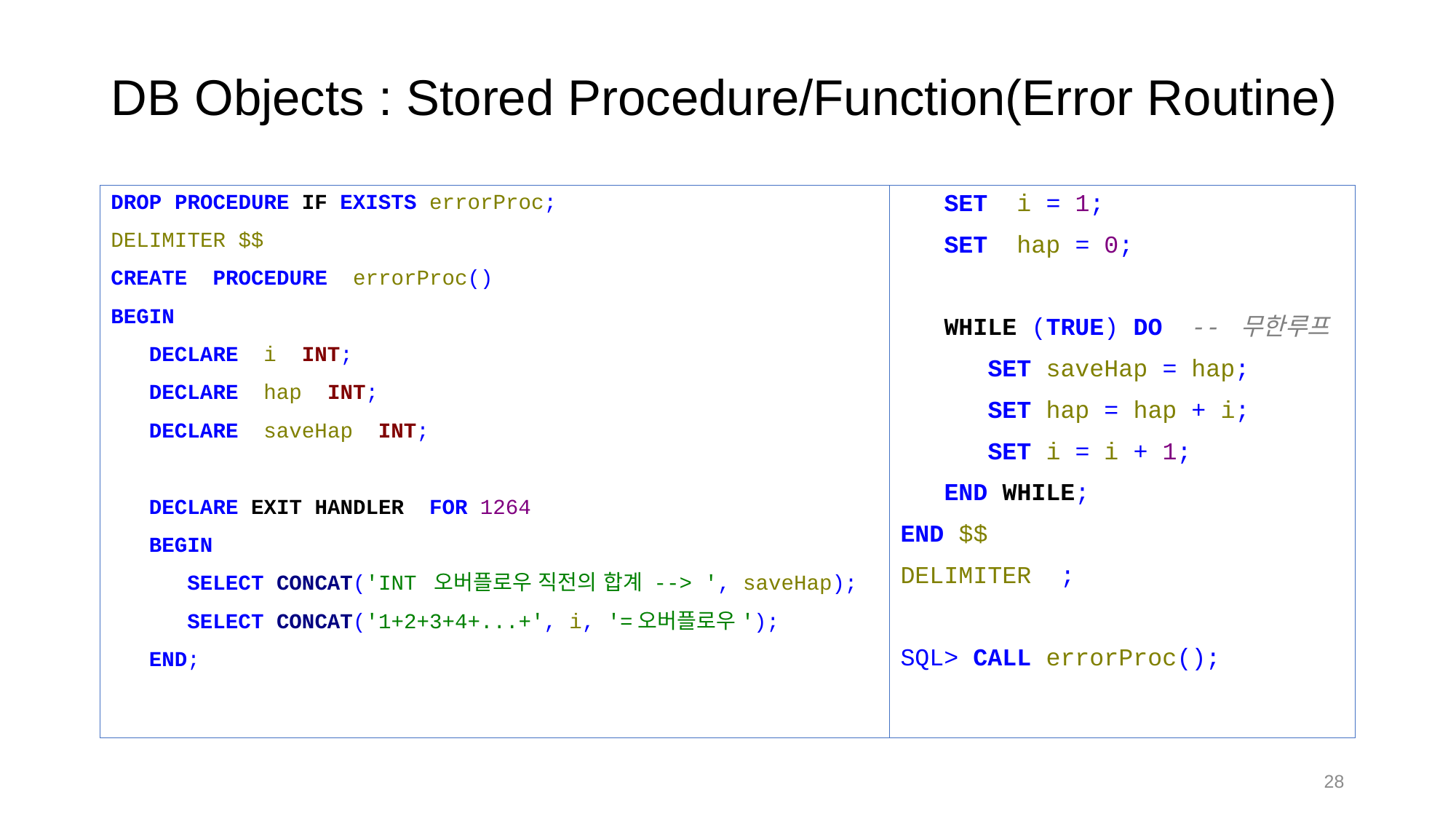

# DB Objects : Stored Procedure/Function(Error Routine)
DROP PROCEDURE IF EXISTS errorProc;
DELIMITER $$
CREATE  PROCEDURE  errorProc()
BEGIN
   DECLARE  i  INT;
   DECLARE  hap  INT;
   DECLARE  saveHap  INT;

   DECLARE EXIT HANDLER  FOR 1264
   BEGIN
      SELECT CONCAT('INT 오버플로우 직전의 합계 --> ', saveHap);
      SELECT CONCAT('1+2+3+4+...+', i, '=오버플로우');
   END;
   SET  i = 1;
   SET  hap = 0;

   WHILE (TRUE) DO  -- 무한루프
      SET saveHap = hap;
      SET hap = hap + i;
      SET i = i + 1;
   END WHILE;
END $$
DELIMITER  ;

SQL> CALL errorProc();

28